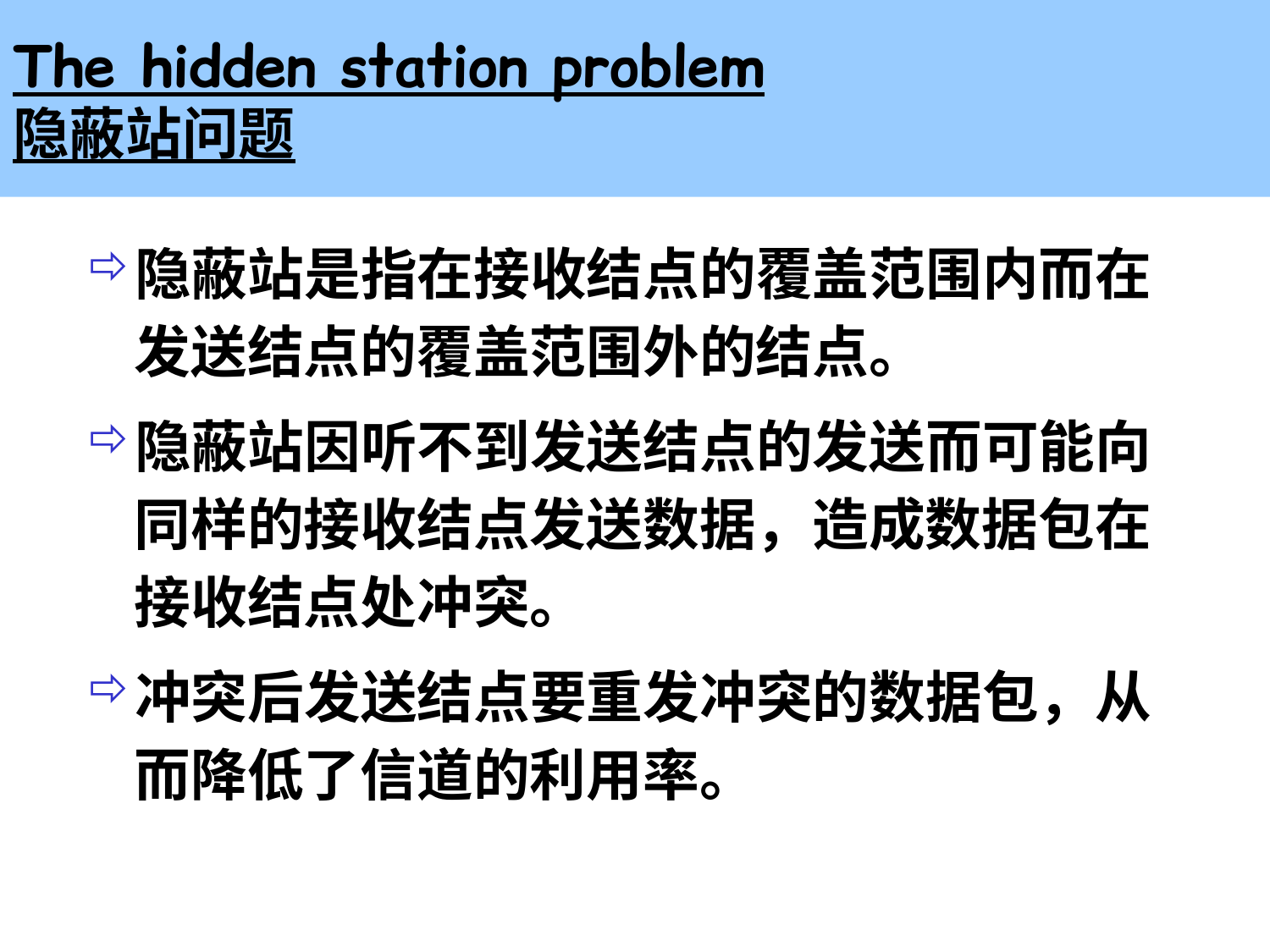

# The hidden station problem 隐蔽站问题
隐蔽站是指在接收结点的覆盖范围内而在发送结点的覆盖范围外的结点。
隐蔽站因听不到发送结点的发送而可能向同样的接收结点发送数据，造成数据包在接收结点处冲突。
冲突后发送结点要重发冲突的数据包，从而降低了信道的利用率。

13